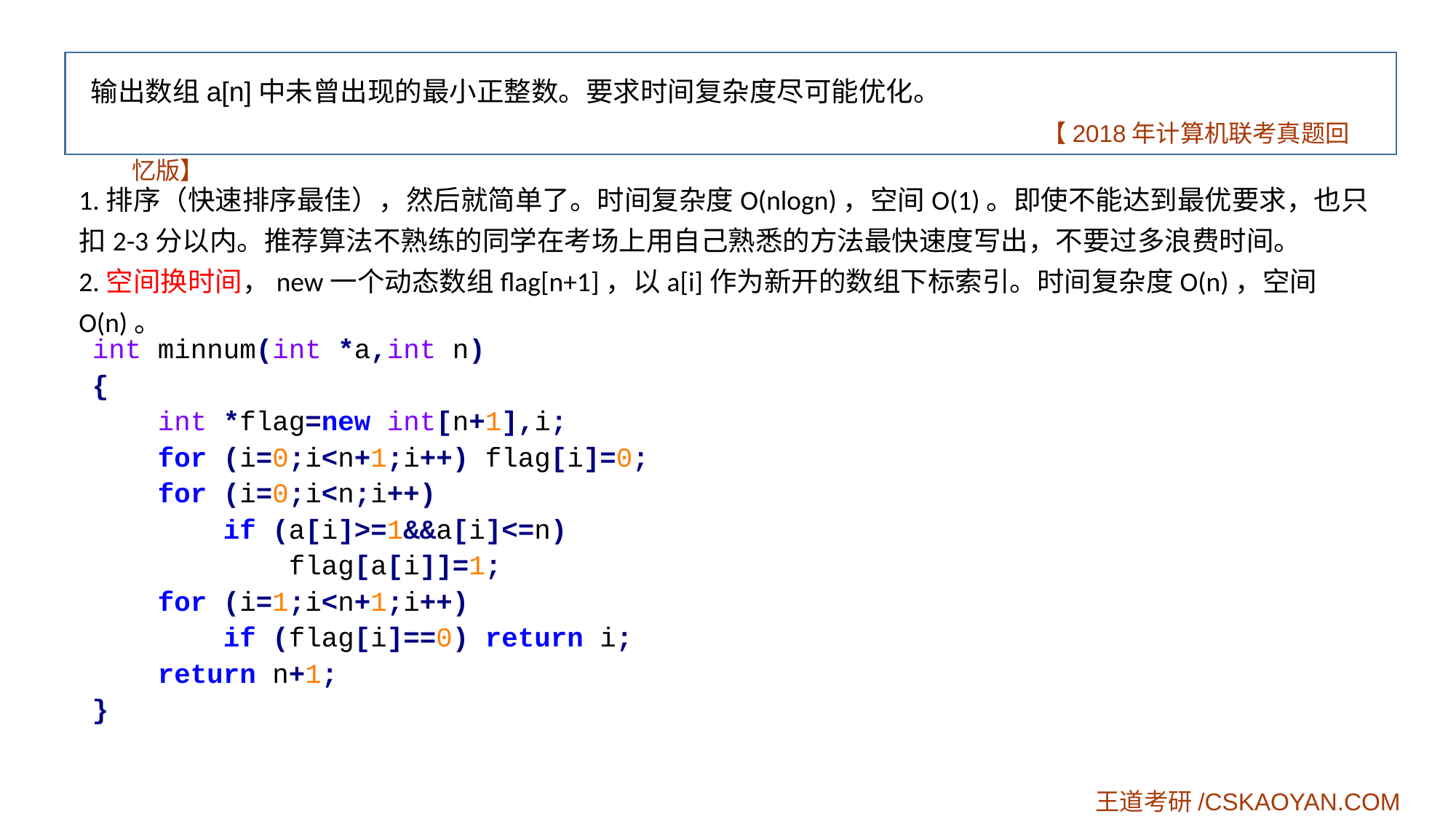

输出数组a[n]中未曾出现的最小正整数。要求时间复杂度尽可能优化。
								   	     【2018年计算机联考真题回忆版】
1.排序（快速排序最佳），然后就简单了。时间复杂度O(nlogn)，空间O(1)。即使不能达到最优要求，也只扣2-3分以内。推荐算法不熟练的同学在考场上用自己熟悉的方法最快速度写出，不要过多浪费时间。
2.空间换时间，new一个动态数组flag[n+1]，以a[i]作为新开的数组下标索引。时间复杂度O(n)，空间O(n)。
int minnum(int *a,int n)
{
    int *flag=new int[n+1],i;
    for (i=0;i<n+1;i++) flag[i]=0;
    for (i=0;i<n;i++)
        if (a[i]>=1&&a[i]<=n)
            flag[a[i]]=1;
    for (i=1;i<n+1;i++)
        if (flag[i]==0) return i;
    return n+1;
}
王道考研/CSKAOYAN.COM